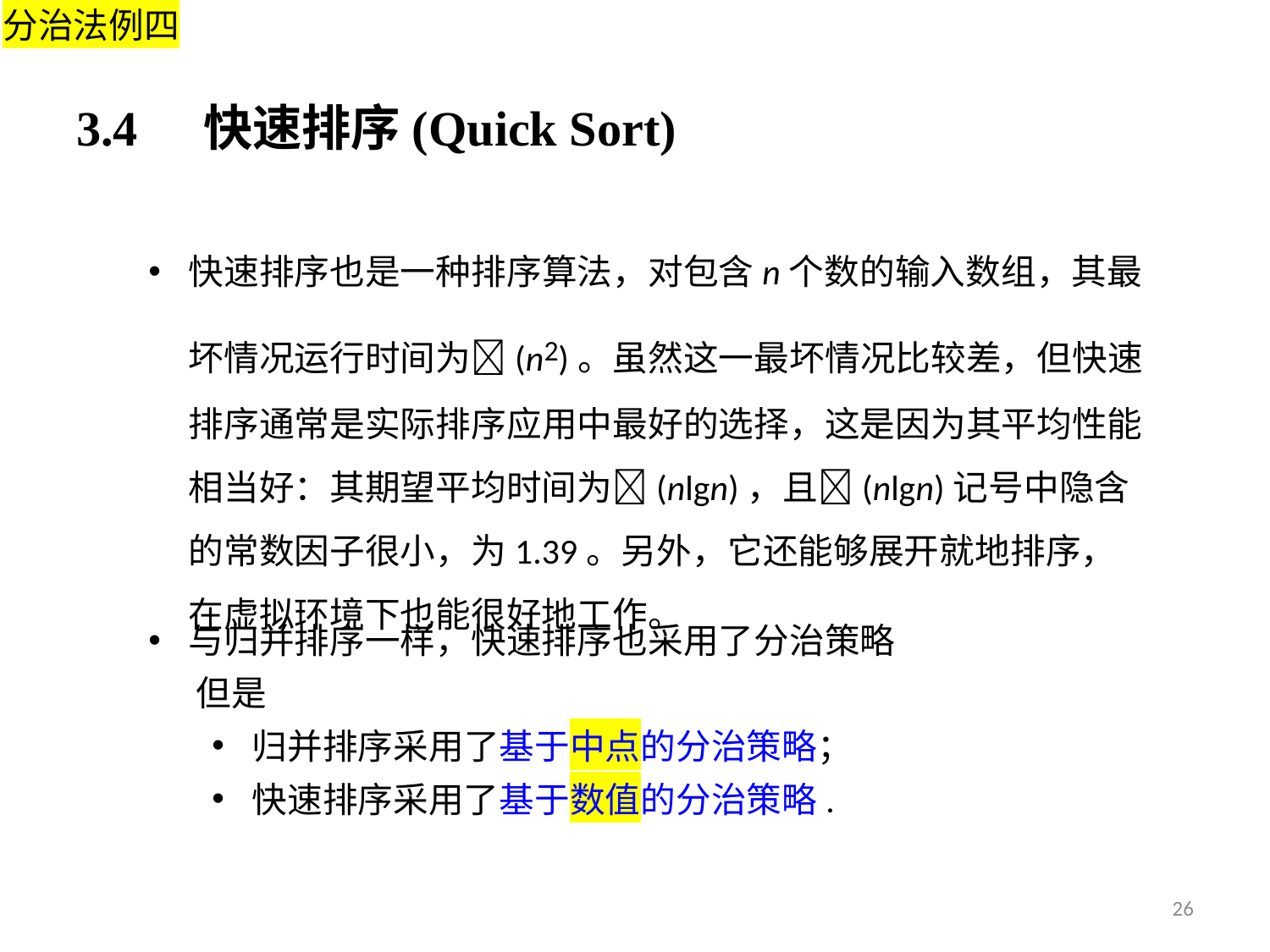

分治法例四
# 3.4	快速排序(Quick Sort)
快速排序也是一种排序算法，对包含n个数的输入数组，其最坏情况运行时间为Θ(n2)。虽然这一最坏情况比较差，但快速排序通常是实际排序应用中最好的选择，这是因为其平均性能相当好：其期望平均时间为Θ(nlgn)，且Θ(nlgn)记号中隐含的常数因子很小，为1.39。另外，它还能够展开就地排序，在虚拟环境下也能很好地工作。
与归并排序一样，快速排序也采用了分治策略
     但是
归并排序采用了基于中点的分治策略；
快速排序采用了基于数值的分治策略.
26